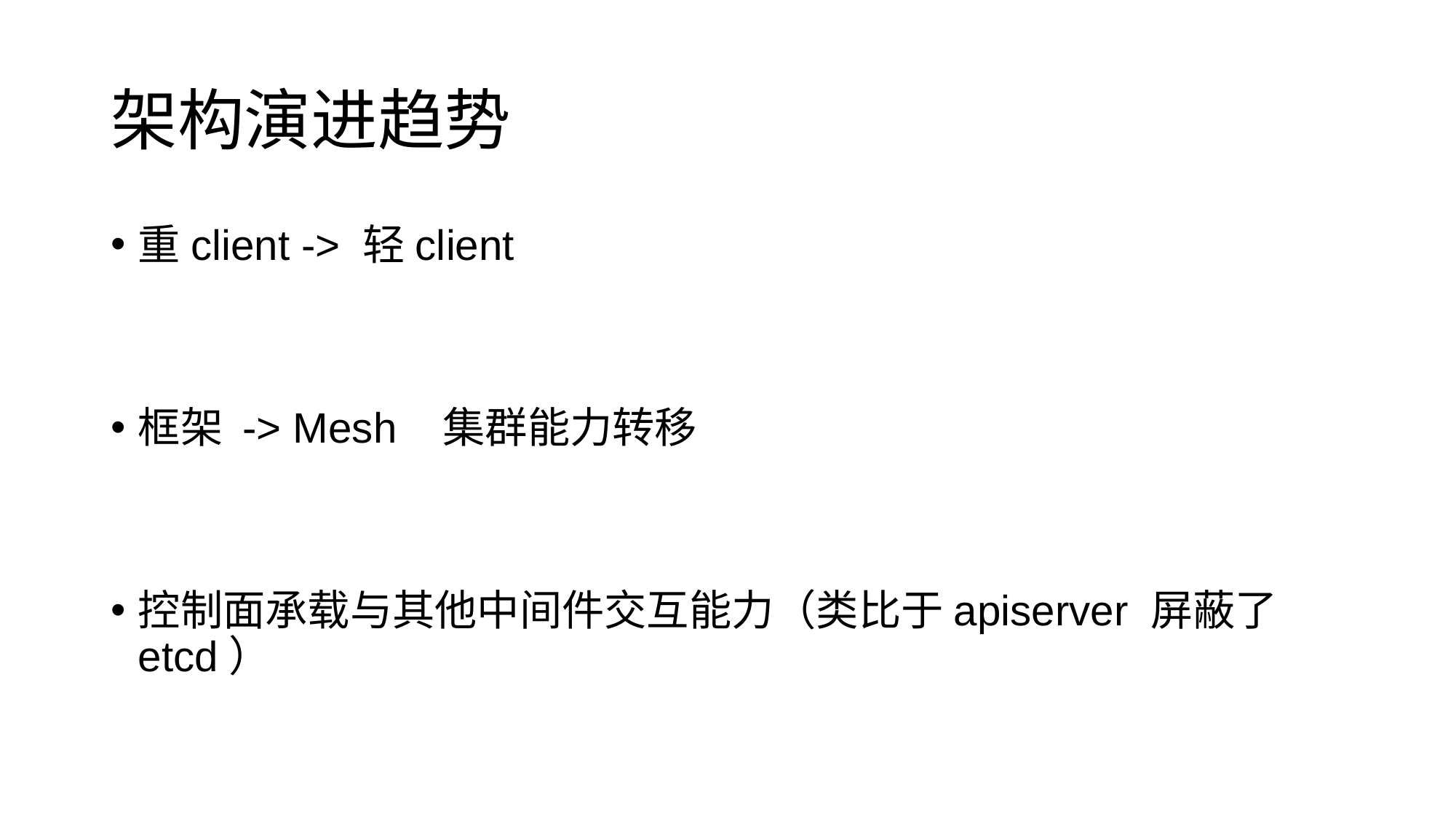

# 架构演进趋势
重client -> 轻client

框架 -> Mesh   集群能力转移

控制面承载与其他中间件交互能力（类比于apiserver 屏蔽了etcd）